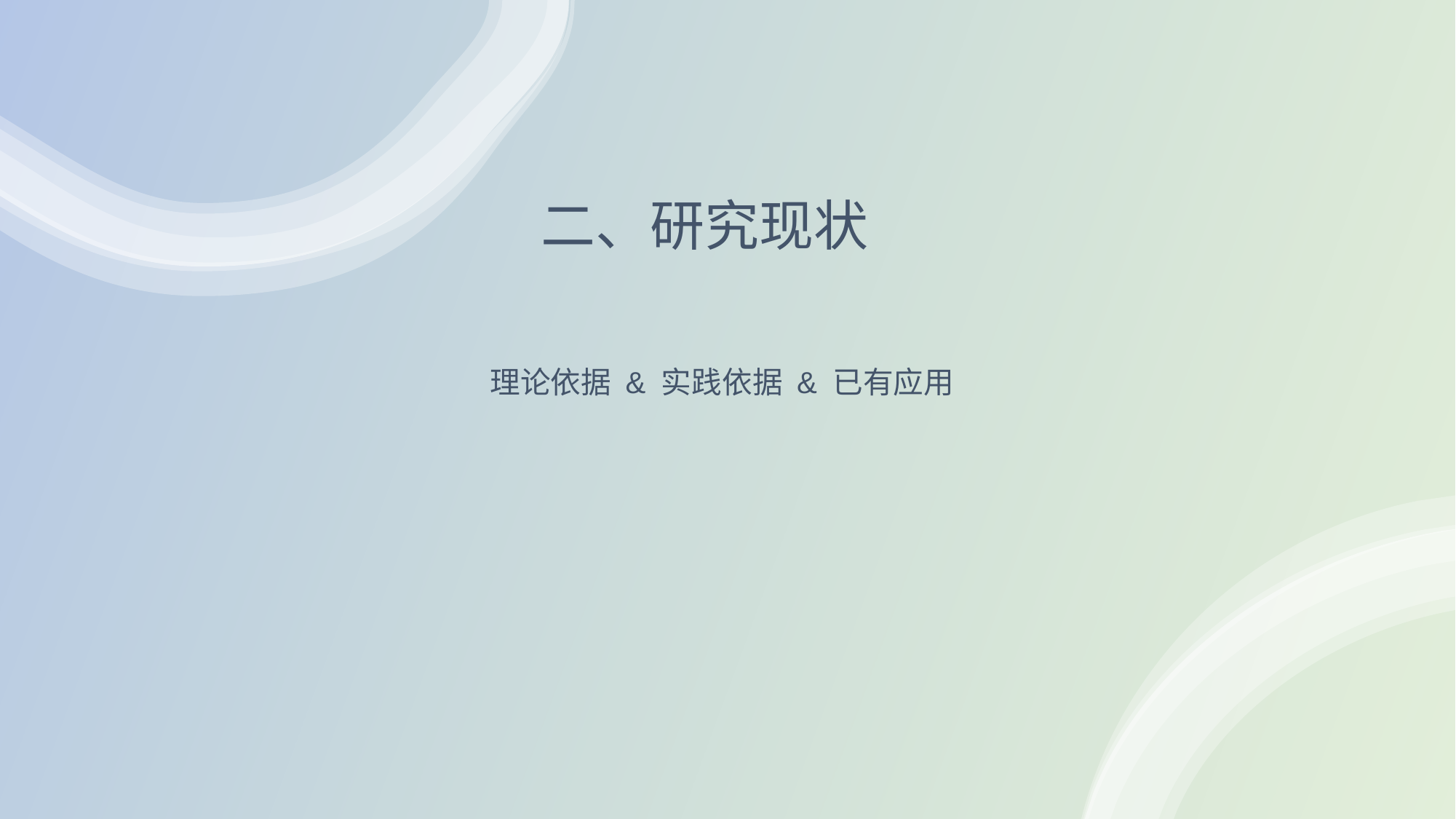

# 二、研究现状
理论依据 & 实践依据 & 已有应用